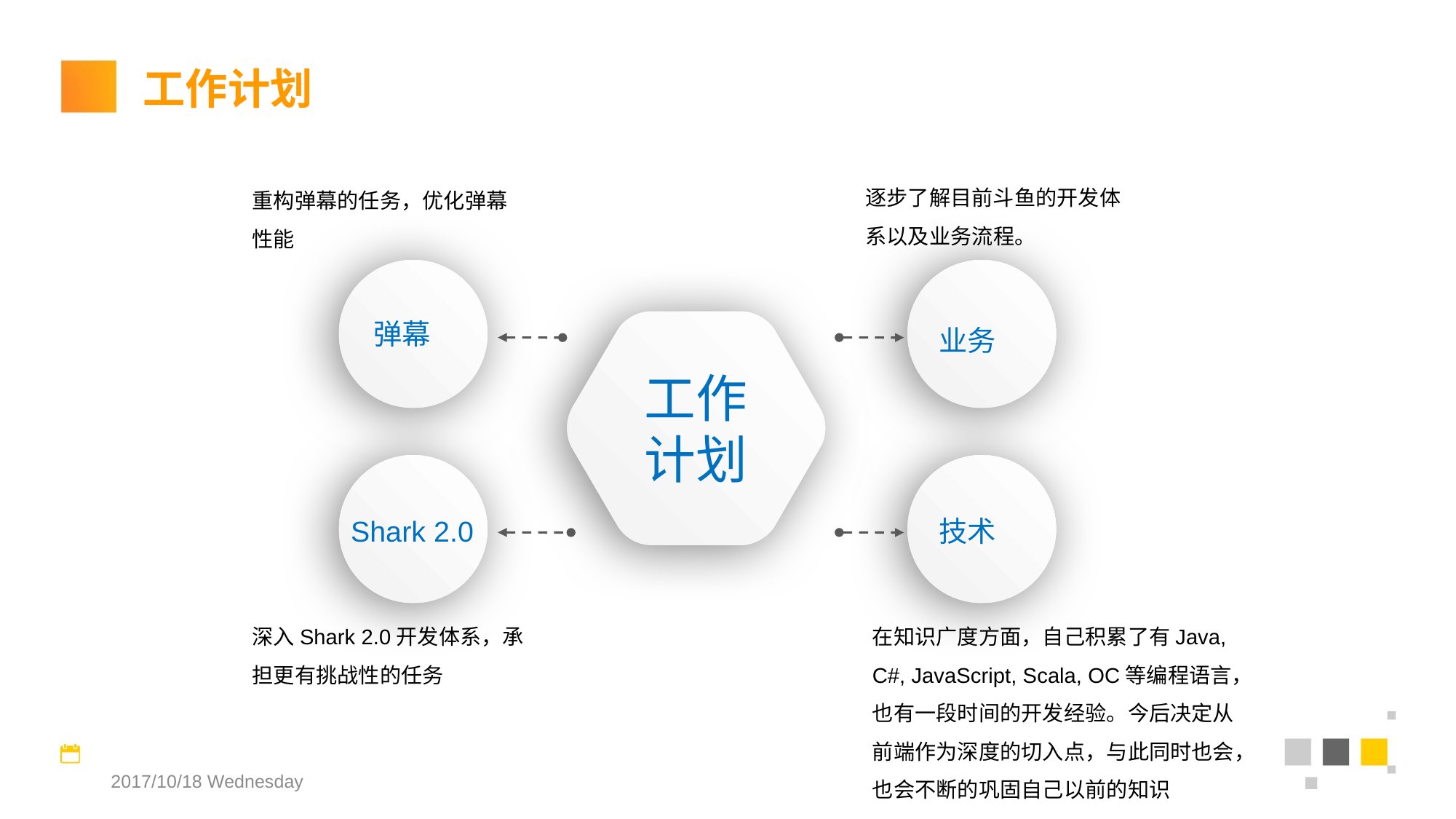

工作计划
逐步了解目前斗鱼的开发体系以及业务流程。
重构弹幕的任务，优化弹幕性能

弹幕

业务

工作
计划

Shark 2.0
技术

深入Shark 2.0开发体系，承担更有挑战性的任务
在知识广度方面，自己积累了有Java, C#, JavaScript, Scala, OC等编程语言，也有一段时间的开发经验。今后决定从前端作为深度的切入点，与此同时也会，也会不断的巩固自己以前的知识
2017/10/18 Wednesday
27